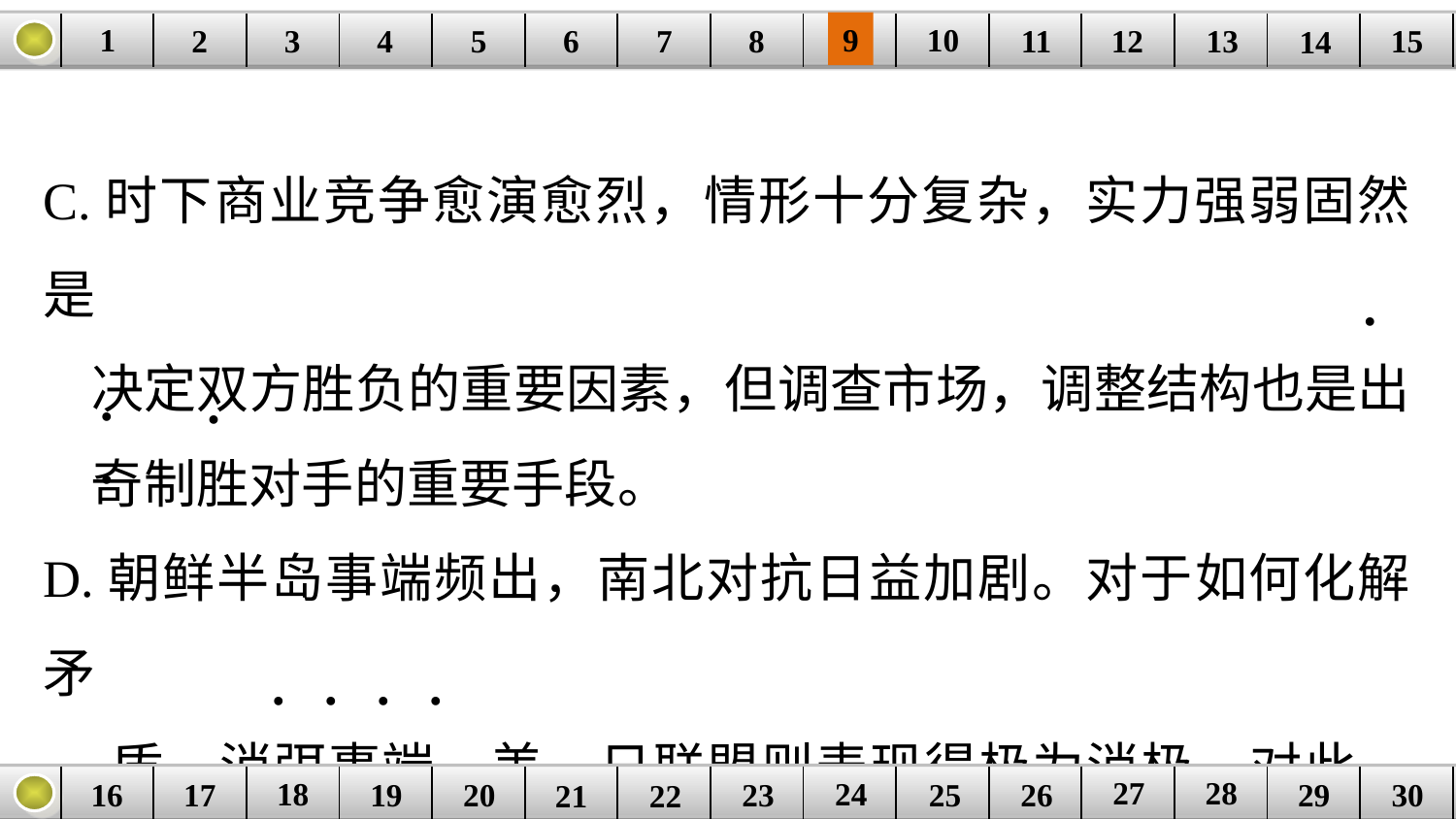

9
10
1
3
4
5
6
8
11
2
12
15
|  |  |  |  |  |  |  |  |  |  |  |  |  |  |  |
| --- | --- | --- | --- | --- | --- | --- | --- | --- | --- | --- | --- | --- | --- | --- |
7
13
14

C.时下商业竞争愈演愈烈，情形十分复杂，实力强弱固然是
   决定双方胜负的重要因素，但调查市场，调整结构也是出
   奇制胜对手的重要手段。
D.朝鲜半岛事端频出，南北对抗日益加剧。对于如何化解矛
    盾，消弭事端，美、日联盟则表现得极为消极，对此，中
    国政府洞若观火，并密切关注事态发展。
.
.   .
 .
.   .   .   .

27
28
18
24
16
25
26
30
|  |  |  |  |  |  |  |  |  |  |  |  |  |  |  |
| --- | --- | --- | --- | --- | --- | --- | --- | --- | --- | --- | --- | --- | --- | --- |
23
17
19
20
29
21
22